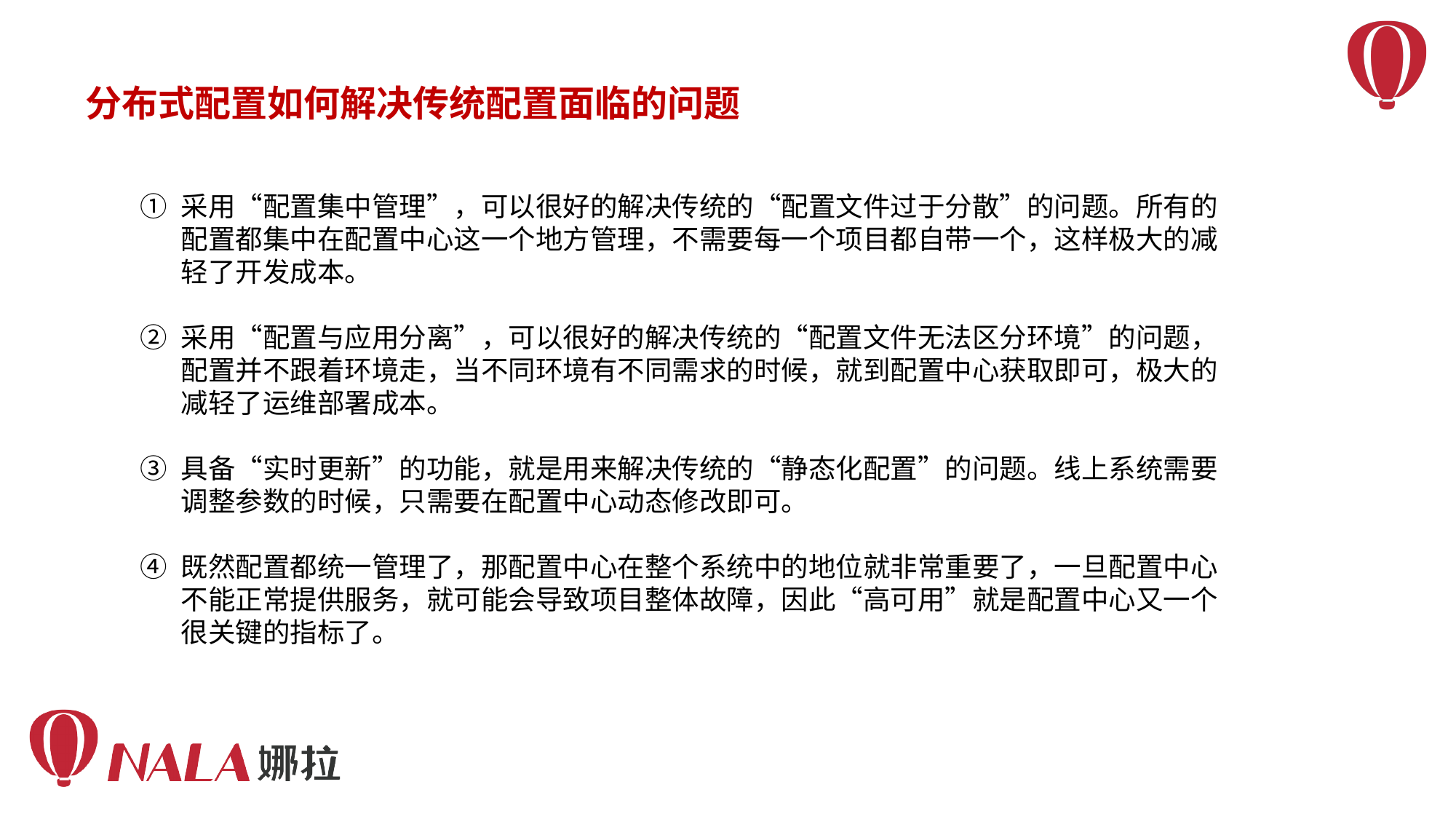

分布式配置如何解决传统配置面临的问题
采用“配置集中管理”，可以很好的解决传统的“配置文件过于分散”的问题。所有的配置都集中在配置中心这一个地方管理，不需要每一个项目都自带一个，这样极大的减轻了开发成本。

采用“配置与应用分离”，可以很好的解决传统的“配置文件无法区分环境”的问题，配置并不跟着环境走，当不同环境有不同需求的时候，就到配置中心获取即可，极大的减轻了运维部署成本。

具备“实时更新”的功能，就是用来解决传统的“静态化配置”的问题。线上系统需要调整参数的时候，只需要在配置中心动态修改即可。

既然配置都统一管理了，那配置中心在整个系统中的地位就非常重要了，一旦配置中心不能正常提供服务，就可能会导致项目整体故障，因此“高可用”就是配置中心又一个很关键的指标了。